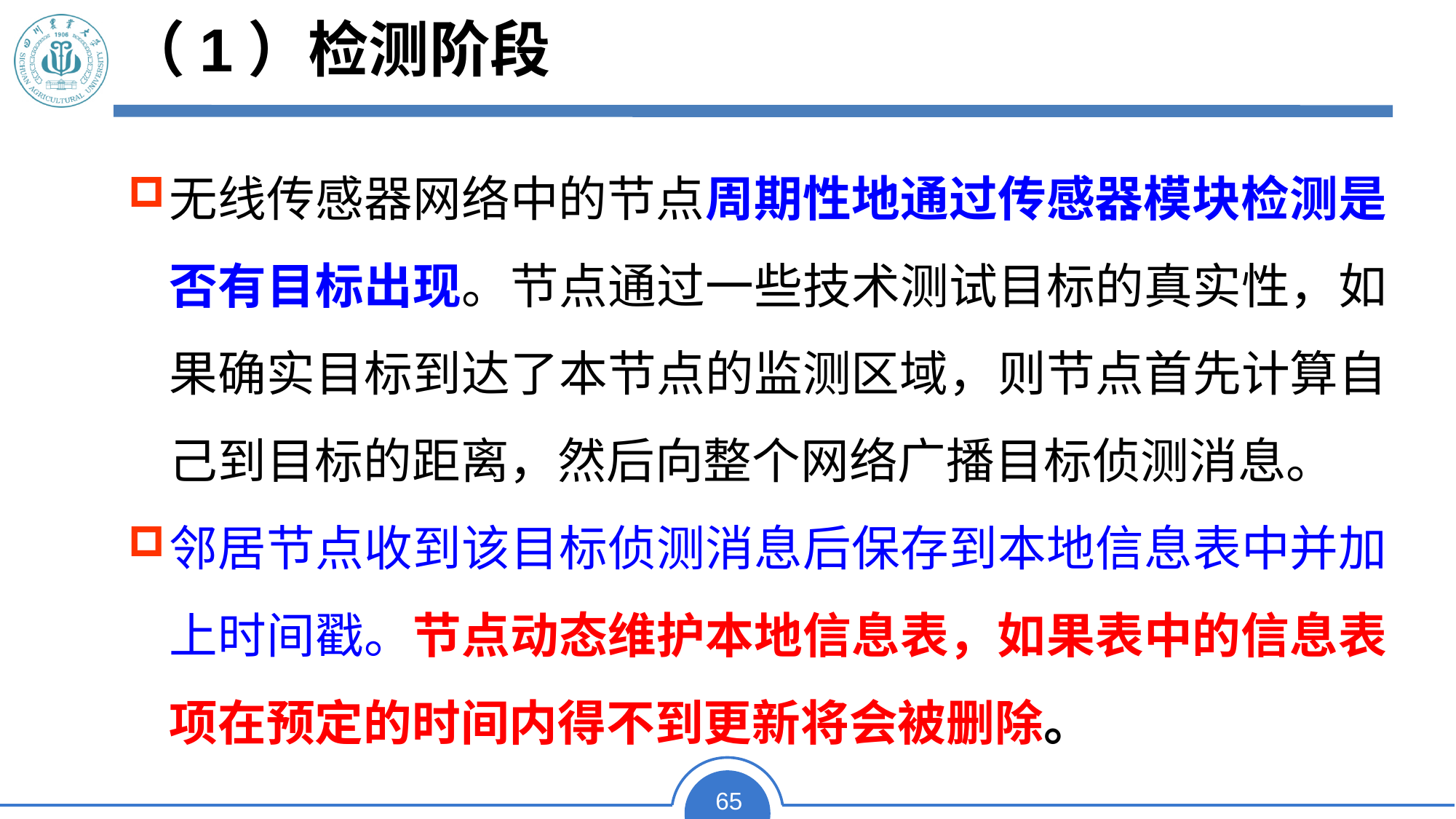

# （1）检测阶段
无线传感器网络中的节点周期性地通过传感器模块检测是否有目标出现。节点通过一些技术测试目标的真实性，如果确实目标到达了本节点的监测区域，则节点首先计算自己到目标的距离，然后向整个网络广播目标侦测消息。
邻居节点收到该目标侦测消息后保存到本地信息表中并加上时间戳。节点动态维护本地信息表，如果表中的信息表项在预定的时间内得不到更新将会被删除。